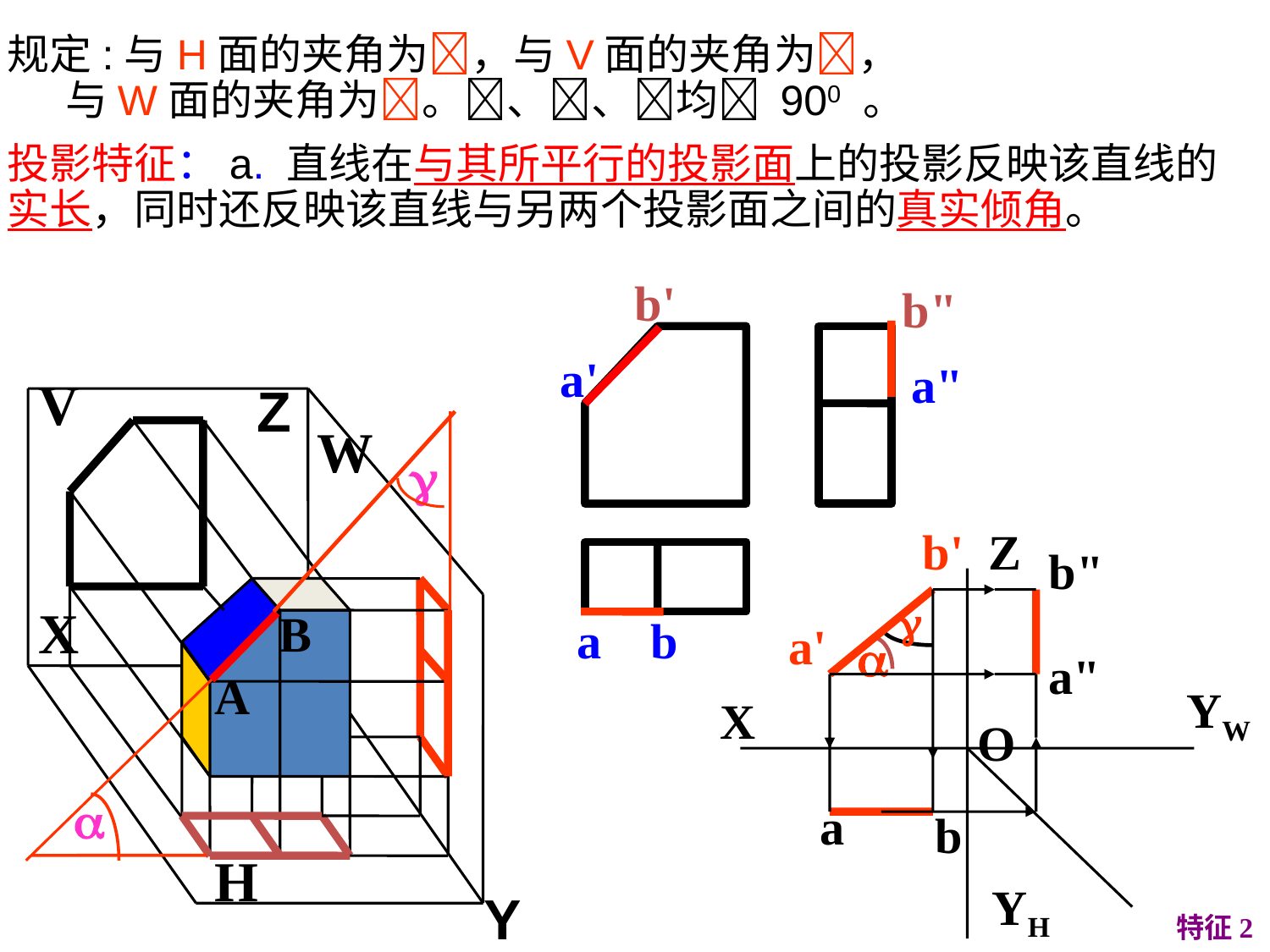

规定:与H面的夹角为α，与V面的夹角为β，
     与W面的夹角为γ。α、β、γ均≤ 900 。
投影特征：a. 直线在与其所平行的投影面上的投影反映该直线的实长，同时还反映该直线与另两个投影面之间的真实倾角。
b'
a'
b"
a"

a
b

V
Z

W

γ

b'

a'
b"
a"

YW

X
O

a
b

YH
Z

γ

α

X
B
A

B
A

α

H

Y

特征2